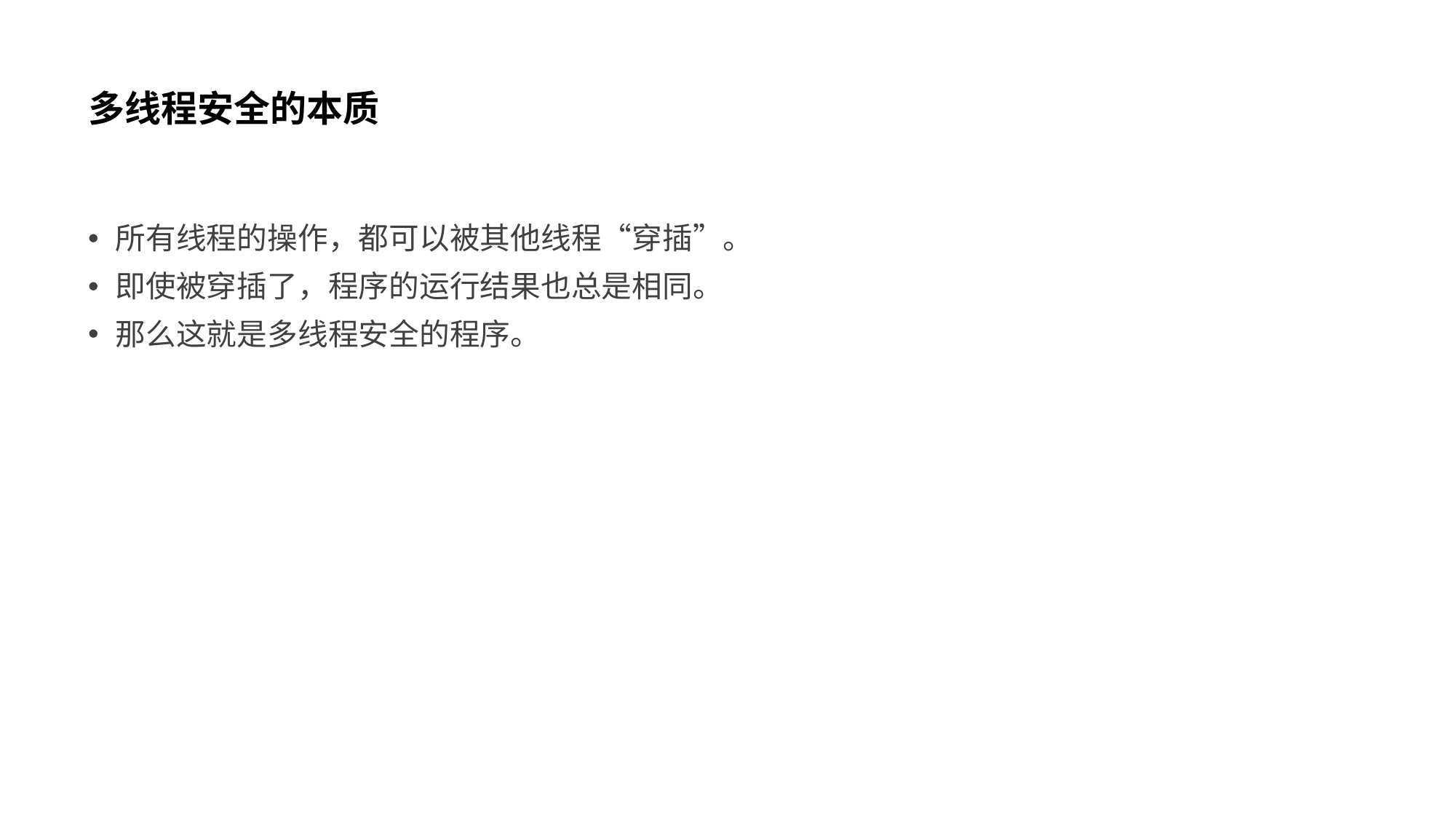

# 多线程安全的本质
所有线程的操作，都可以被其他线程“穿插”。
即使被穿插了，程序的运行结果也总是相同。
那么这就是多线程安全的程序。